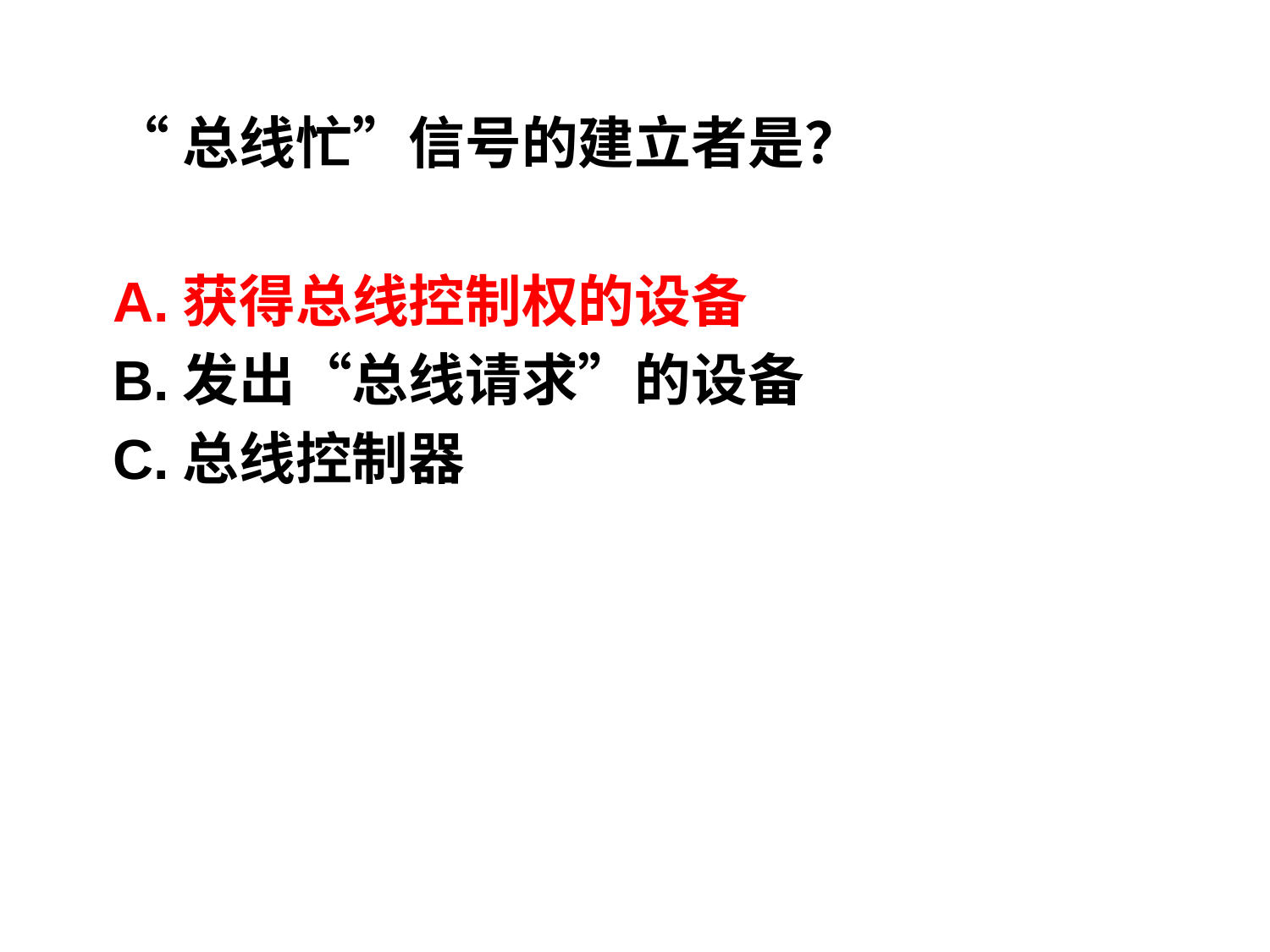

“总线忙”信号的建立者是？

A.获得总线控制权的设备
B.发出“总线请求”的设备
C.总线控制器